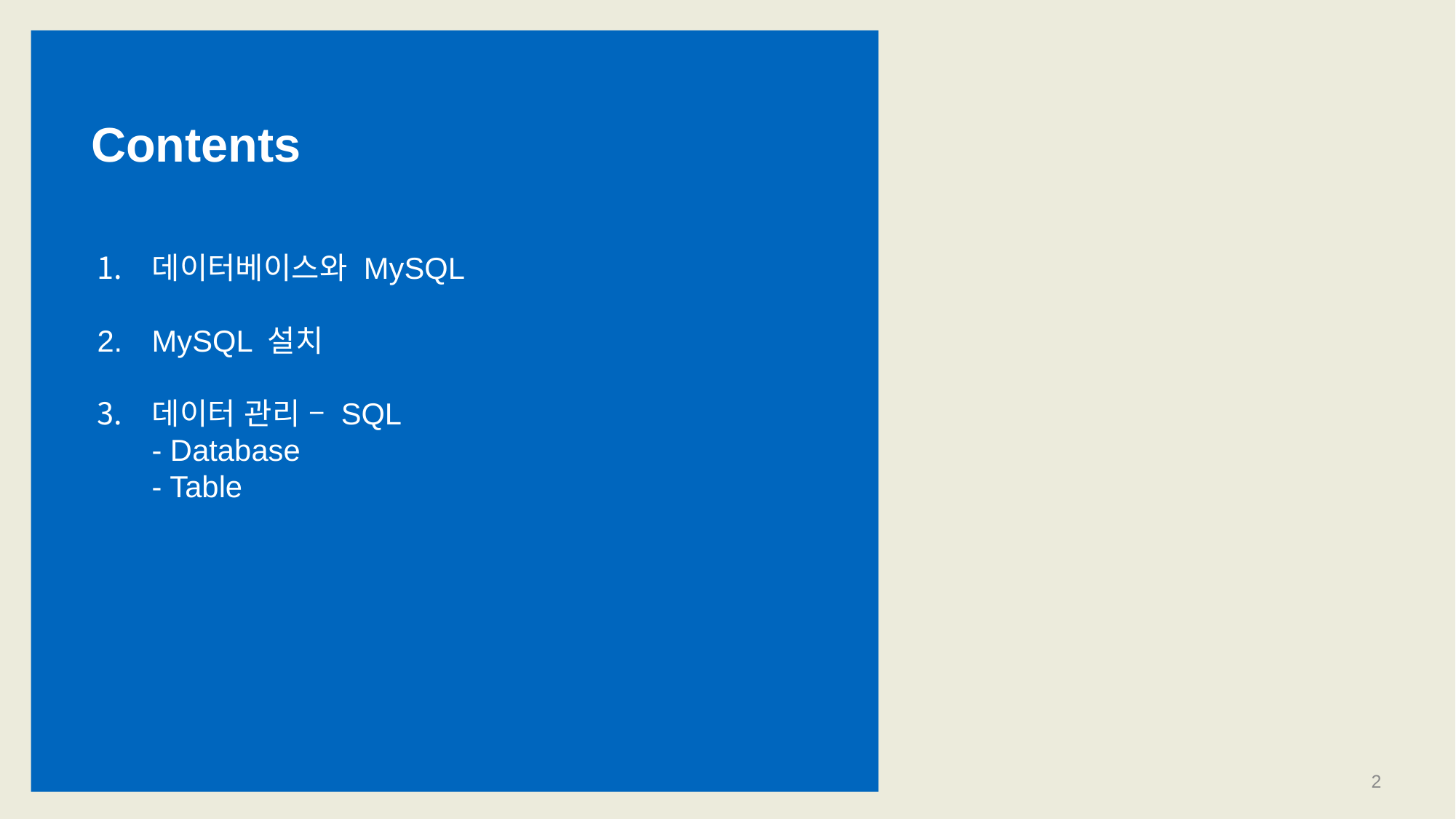

Contents

데이터베이스와 MySQL

MySQL 설치

데이터 관리 – SQL
- Database
- Table

2